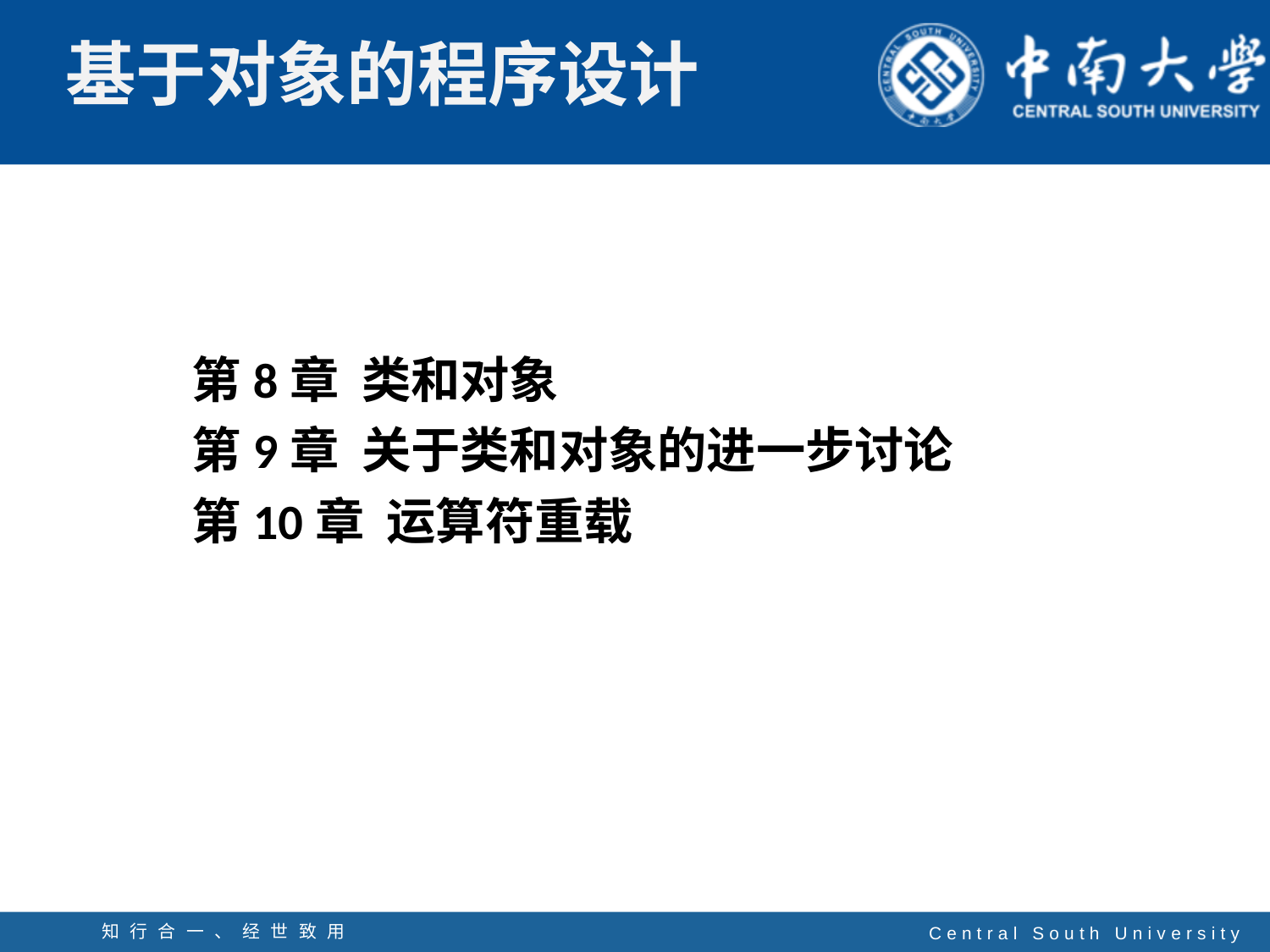

第8章  类和对象
第9章  关于类和对象的进一步讨论
第10章  运算符重载

知行合一、经世致用
自强不息 厚德载物
Central South University